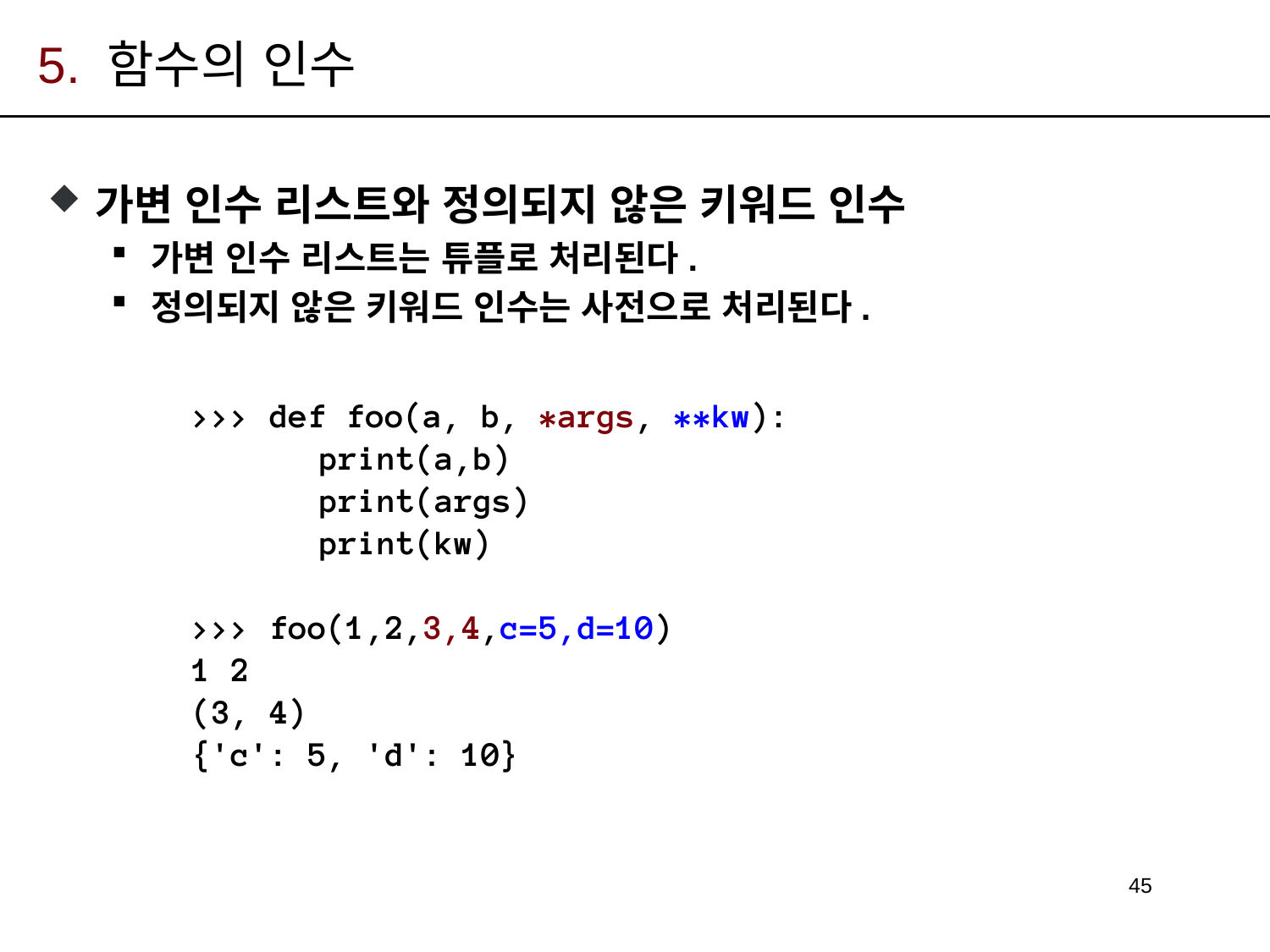

# 5. 함수의 인수
가변 인수 리스트와 정의되지 않은 키워드 인수
가변 인수 리스트는 튜플로 처리된다.
정의되지 않은 키워드 인수는 사전으로 처리된다.

>>> def foo(a, b, *args, **kw):
	print(a,b)
	print(args)
	print(kw)

>>> foo(1,2,3,4,c=5,d=10)
1 2
(3, 4)
{'c': 5, 'd': 10}
45